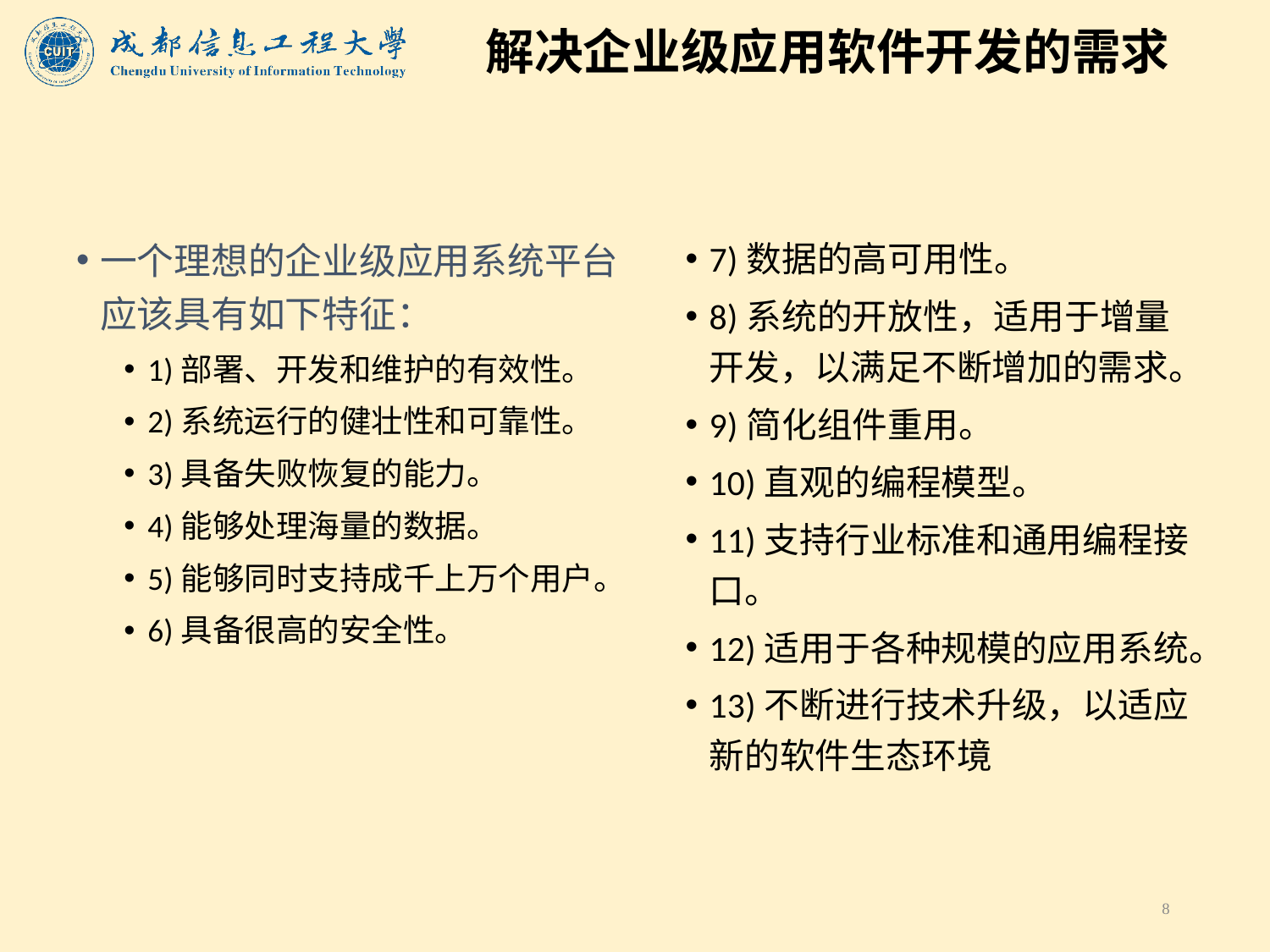

# 解决企业级应用软件开发的需求
一个理想的企业级应用系统平台应该具有如下特征：
1)部署、开发和维护的有效性。
2)系统运行的健壮性和可靠性。
3)具备失败恢复的能力。
4)能够处理海量的数据。
5)能够同时支持成千上万个用户。
6)具备很高的安全性。
7)数据的高可用性。
8)系统的开放性，适用于增量开发，以满足不断增加的需求。
9)简化组件重用。
10)直观的编程模型。
11)支持行业标准和通用编程接口。
12)适用于各种规模的应用系统。
13)不断进行技术升级，以适应新的软件生态环境
8